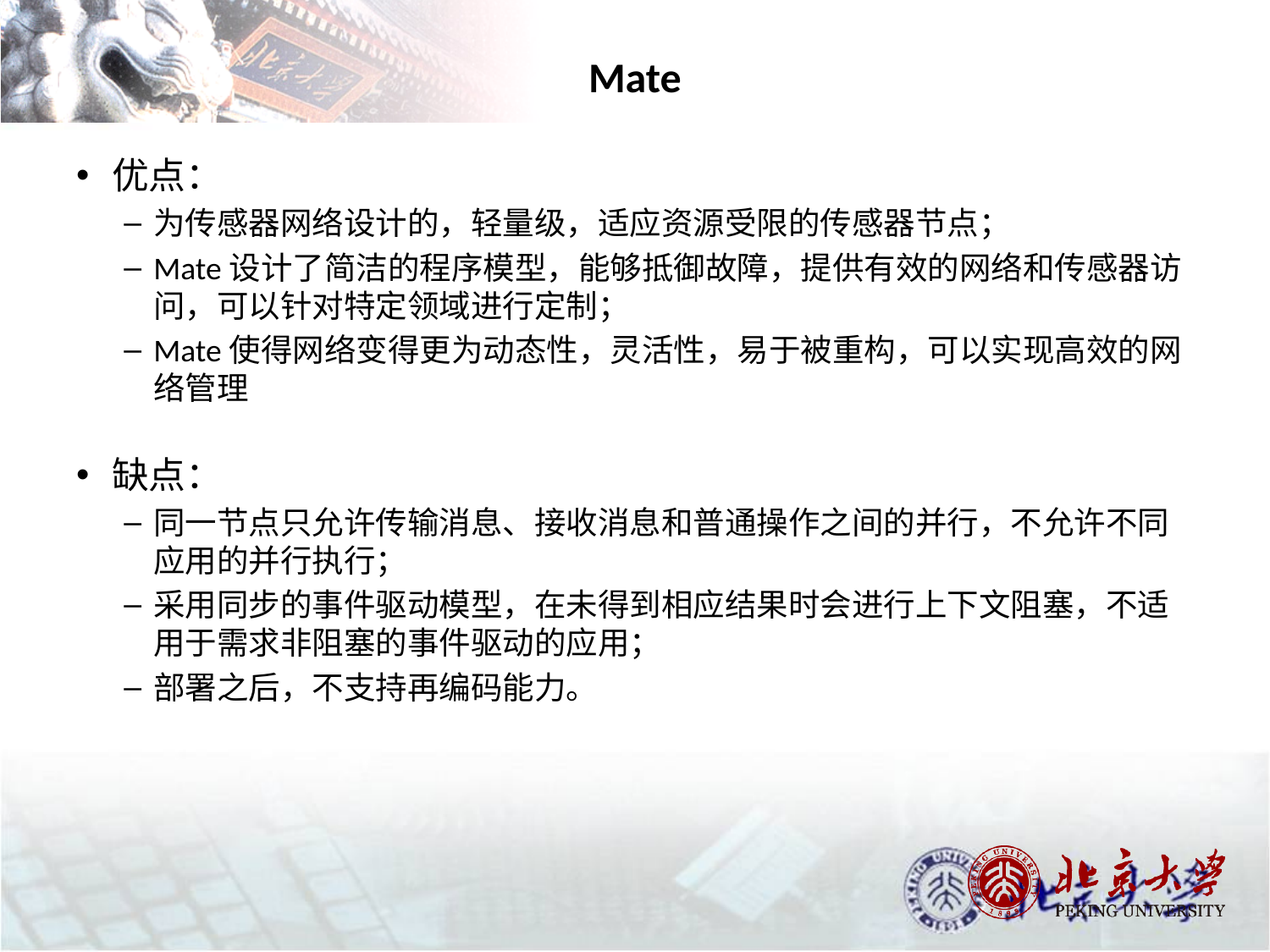

# Mate
优点：
为传感器网络设计的，轻量级，适应资源受限的传感器节点；
Mate设计了简洁的程序模型，能够抵御故障，提供有效的网络和传感器访问，可以针对特定领域进行定制；
Mate使得网络变得更为动态性，灵活性，易于被重构，可以实现高效的网络管理
缺点：
同一节点只允许传输消息、接收消息和普通操作之间的并行，不允许不同应用的并行执行；
采用同步的事件驱动模型，在未得到相应结果时会进行上下文阻塞，不适用于需求非阻塞的事件驱动的应用；
部署之后，不支持再编码能力。